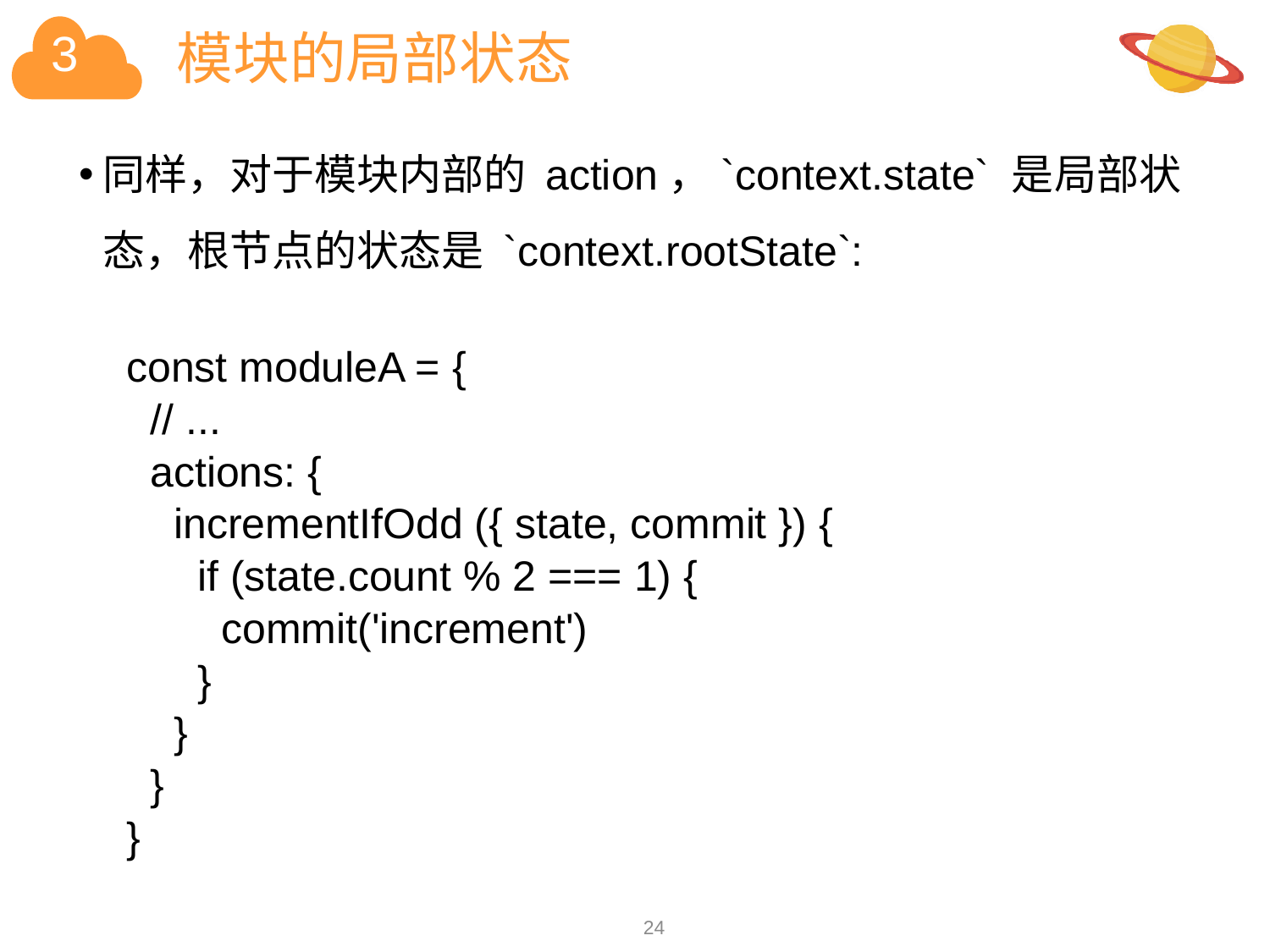

# 模块的局部状态
同样，对于模块内部的 action，`context.state` 是局部状态，根节点的状态是 `context.rootState`:

const moduleA = {
  // ...
  actions: {
    incrementIfOdd ({ state, commit }) {
      if (state.count % 2 === 1) {
        commit('increment')
      }
    }
  }
}
24